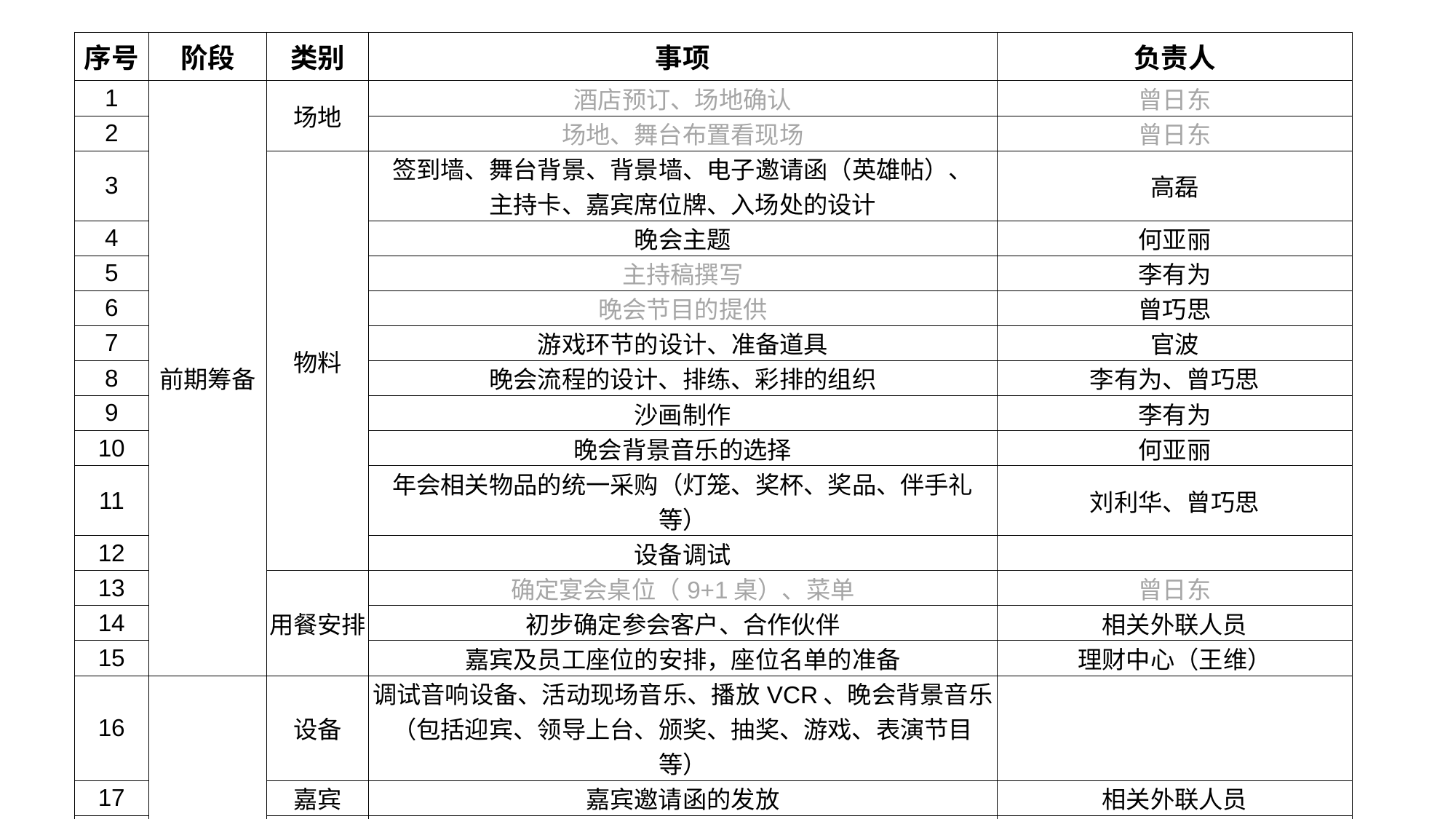

| 序号 | 阶段 | 类别 | 事项 | 负责人 |
| --- | --- | --- | --- | --- |
| 1 | 前期筹备 | 场地 | 酒店预订、场地确认 | 曾日东 |
| 2 |  |  | 场地、舞台布置看现场 | 曾日东 |
| 3 |  | 物料 | 签到墙、舞台背景、背景墙、电子邀请函（英雄帖）、 主持卡、嘉宾席位牌、入场处的设计 | 高磊 |
| 4 |  |  | 晚会主题 | 何亚丽 |
| 5 |  |  | 主持稿撰写 | 李有为 |
| 6 |  |  | 晚会节目的提供 | 曾巧思 |
| 7 |  |  | 游戏环节的设计、准备道具 | 官波 |
| 8 |  |  | 晚会流程的设计、排练、彩排的组织 | 李有为、曾巧思 |
| 9 |  |  | 沙画制作 | 李有为 |
| 10 |  |  | 晚会背景音乐的选择 | 何亚丽 |
| 11 |  |  | 年会相关物品的统一采购（灯笼、奖杯、奖品、伴手礼等） | 刘利华、曾巧思 |
| 12 |  |  | 设备调试 |  |
| 13 |  | 用餐安排 | 确定宴会桌位（9+1桌）、菜单 | 曾日东 |
| 14 |  |  | 初步确定参会客户、合作伙伴 | 相关外联人员 |
| 15 |  |  | 嘉宾及员工座位的安排，座位名单的准备 | 理财中心（王维） |
| 16 | 现场安排 | 设备 | 调试音响设备、活动现场音乐、播放VCR、晚会背景音乐 （包括迎宾、领导上台、颁奖、抽奖、游戏、表演节目等） |  |
| 17 |  | 嘉宾 | 嘉宾邀请函的发放 | 相关外联人员 |
| 18 |  | 工作 | 迎宾接待、颁奖礼仪4人 |  |
| 19 |  |  | 主持人 | 李有为，女待定 |
| 20 |  |  | 游戏环节组织者、现场建群 | 曾巧思 |
| 21 |  |  | 摄像 |  |
| 22 |  |  | 中奖人员登记 | 李利娜 |
| 23 |  |  | 场控 | 官波 |